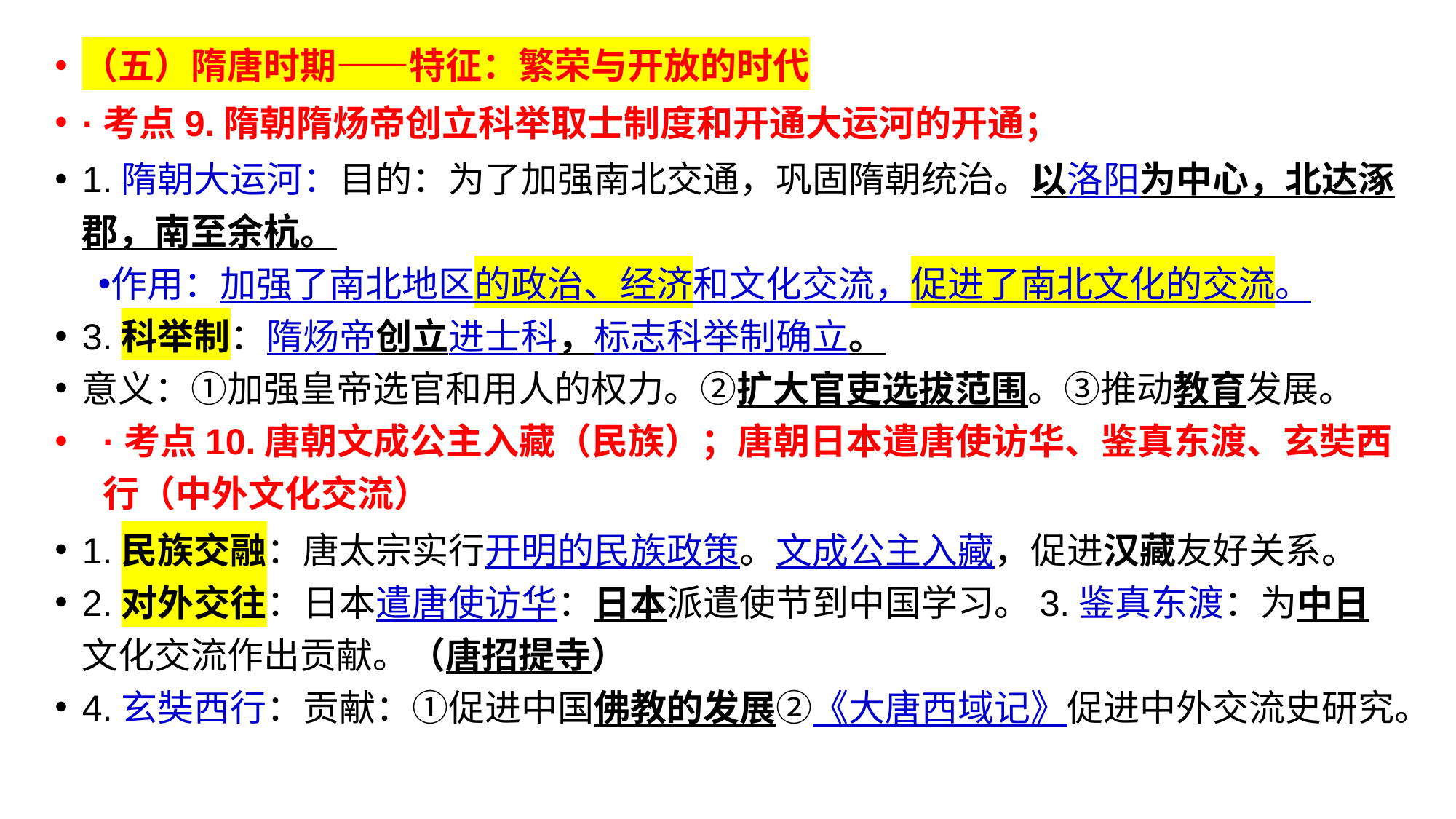

（五）隋唐时期——特征：繁荣与开放的时代
·考点9.隋朝隋炀帝创立科举取士制度和开通大运河的开通；
1.隋朝大运河：目的：为了加强南北交通，巩固隋朝统治。以洛阳为中心，北达涿郡，南至余杭。
作用：加强了南北地区的政治、经济和文化交流，促进了南北文化的交流。
3.科举制：隋炀帝创立进士科，标志科举制确立。
意义：①加强皇帝选官和用人的权力。②扩大官吏选拔范围。③推动教育发展。
·考点10.唐朝文成公主入藏（民族）；唐朝日本遣唐使访华、鉴真东渡、玄奘西行（中外文化交流）
1.民族交融：唐太宗实行开明的民族政策。文成公主入藏，促进汉藏友好关系。
2.对外交往：日本遣唐使访华：日本派遣使节到中国学习。3.鉴真东渡：为中日文化交流作出贡献。（唐招提寺）
4.玄奘西行：贡献：①促进中国佛教的发展②《大唐西域记》促进中外交流史研究。